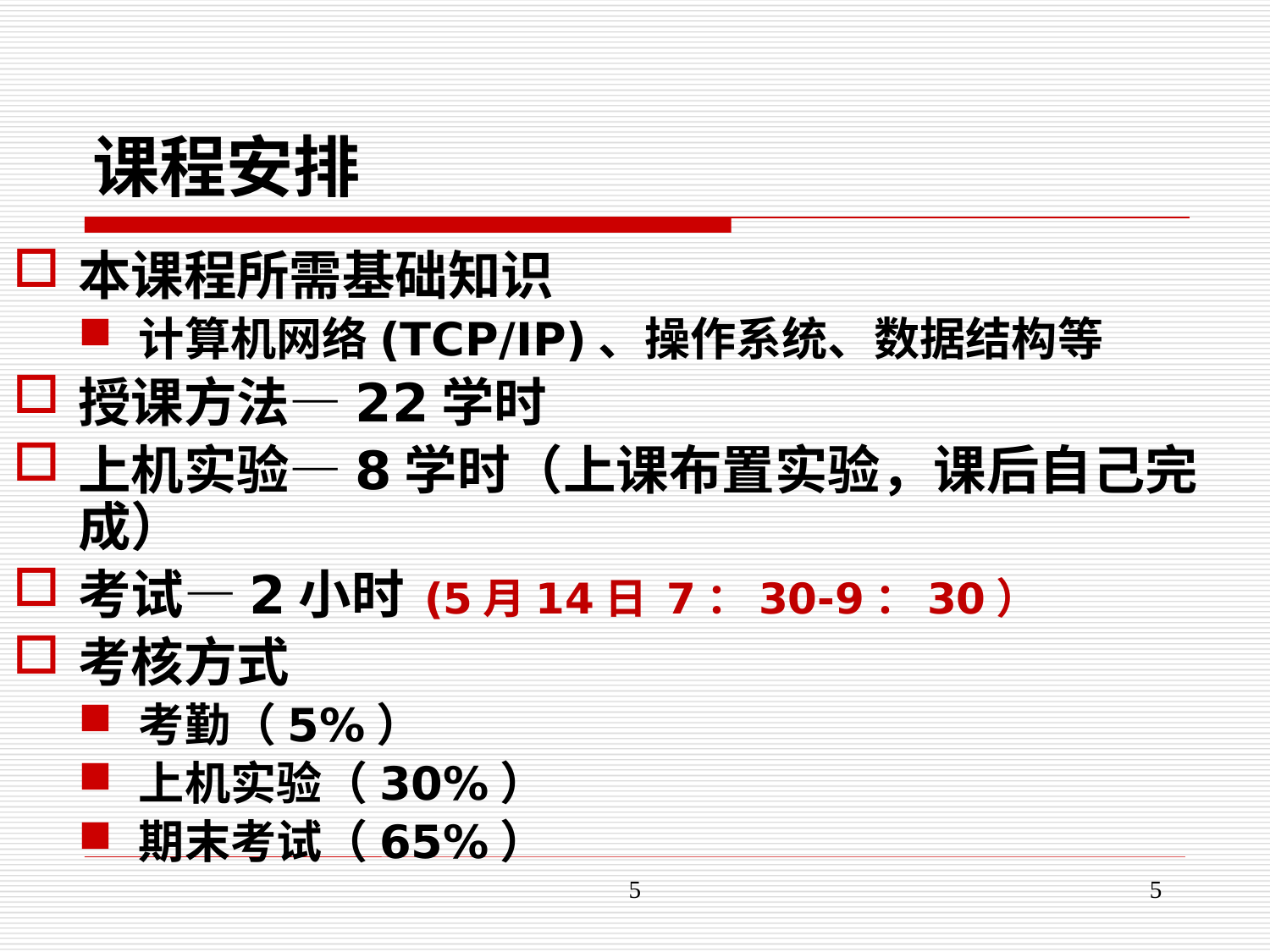

课程安排
本课程所需基础知识
计算机网络(TCP/IP)、操作系统、数据结构等
授课方法—22学时
上机实验—8学时（上课布置实验，课后自己完成）
考试—2小时 (5月14日 7：30-9：30）
考核方式
考勤（5%）
上机实验（30%）
期末考试（65%）

5
5